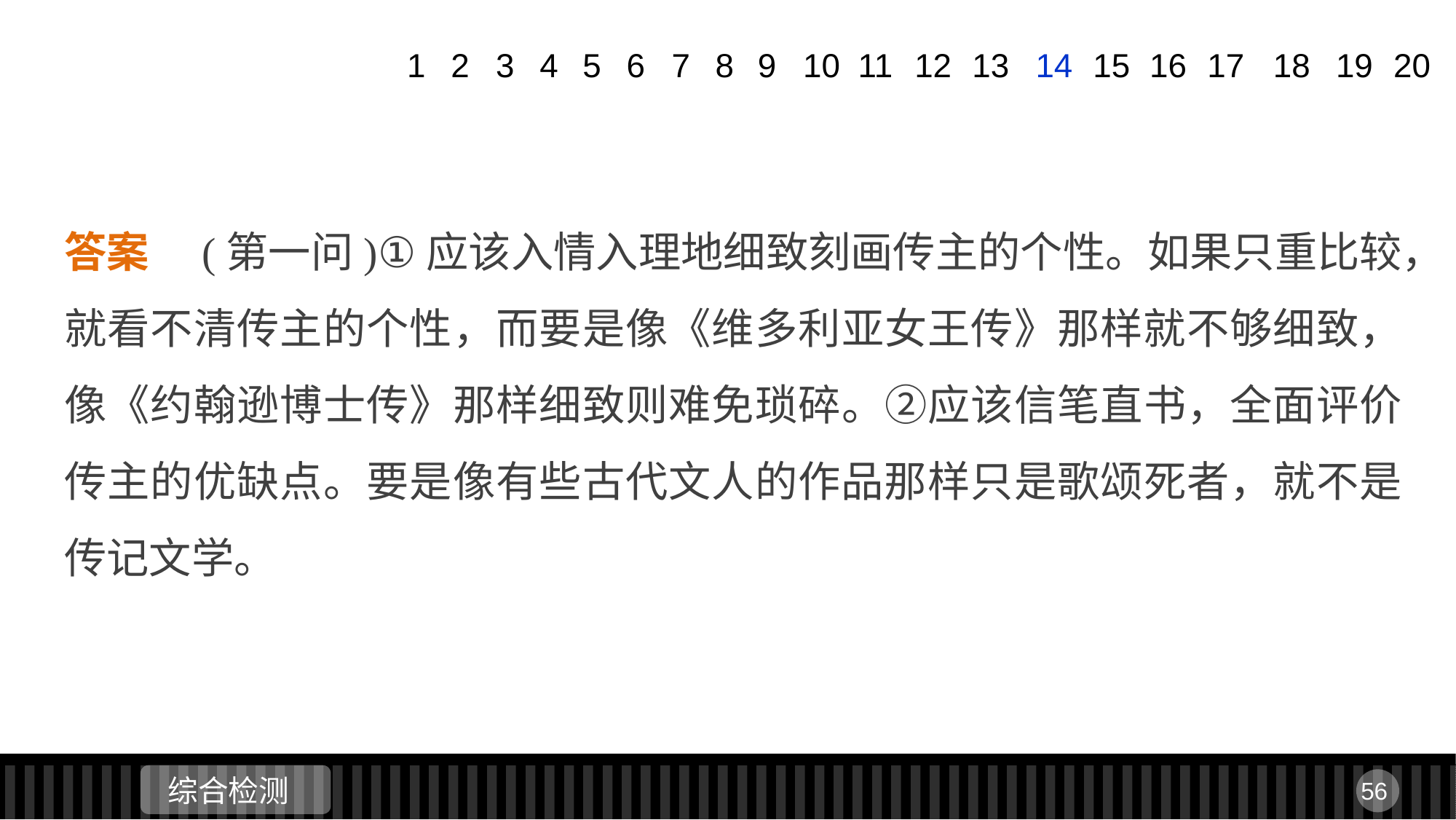

1
2
3
4
5
6
7
8
9
11
12
13
14
15
16
17
18
19
20
10
答案　(第一问)①应该入情入理地细致刻画传主的个性。如果只重比较，就看不清传主的个性，而要是像《维多利亚女王传》那样就不够细致，像《约翰逊博士传》那样细致则难免琐碎。②应该信笔直书，全面评价传主的优缺点。要是像有些古代文人的作品那样只是歌颂死者，就不是传记文学。